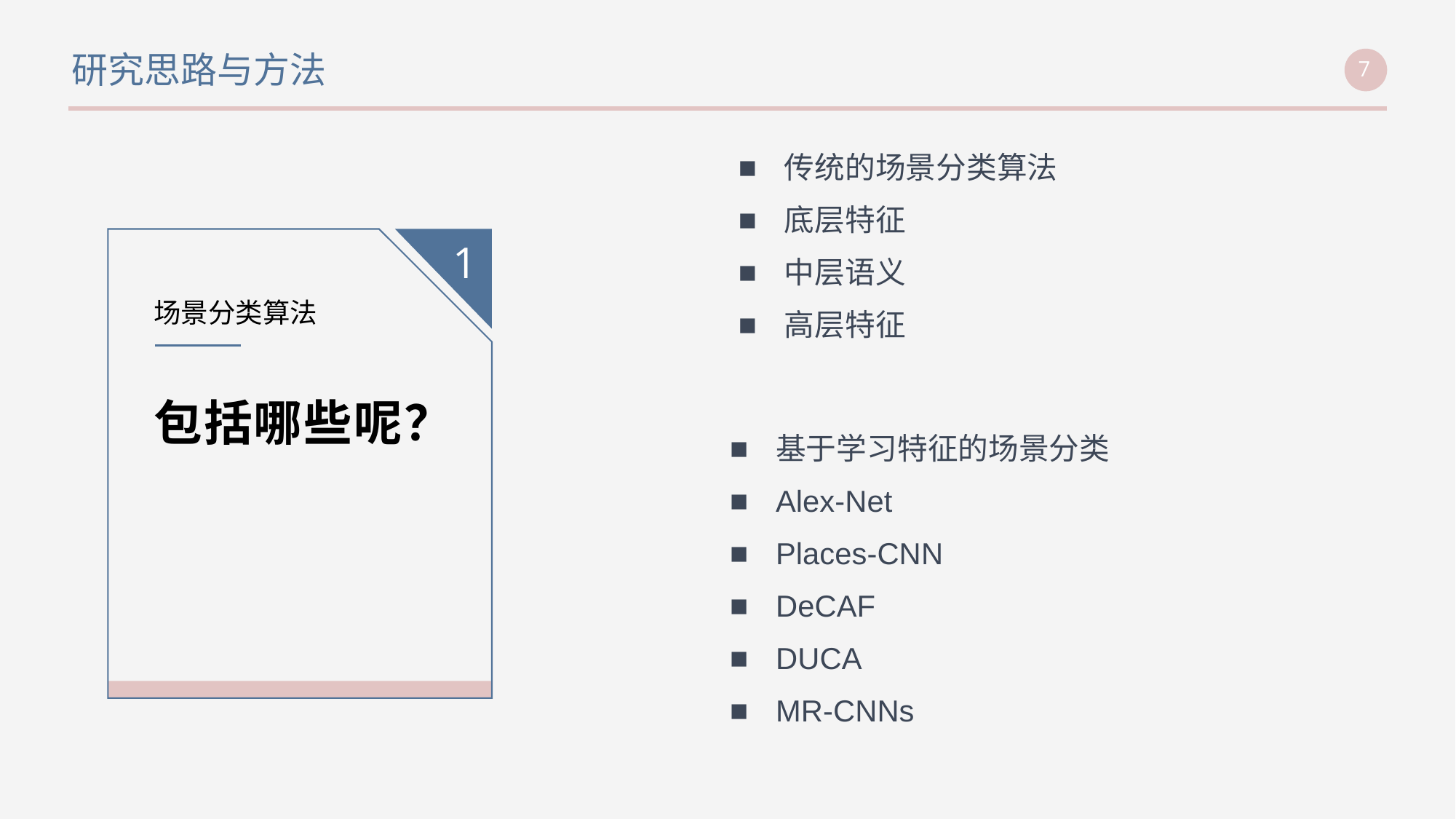

研究思路与方法

传统的场景分类算法
底层特征
中层语义
高层特征

1
场景分类算法
包括哪些呢？
基于学习特征的场景分类
Alex-Net
Places-CNN
DeCAF
DUCA
MR-CNNs